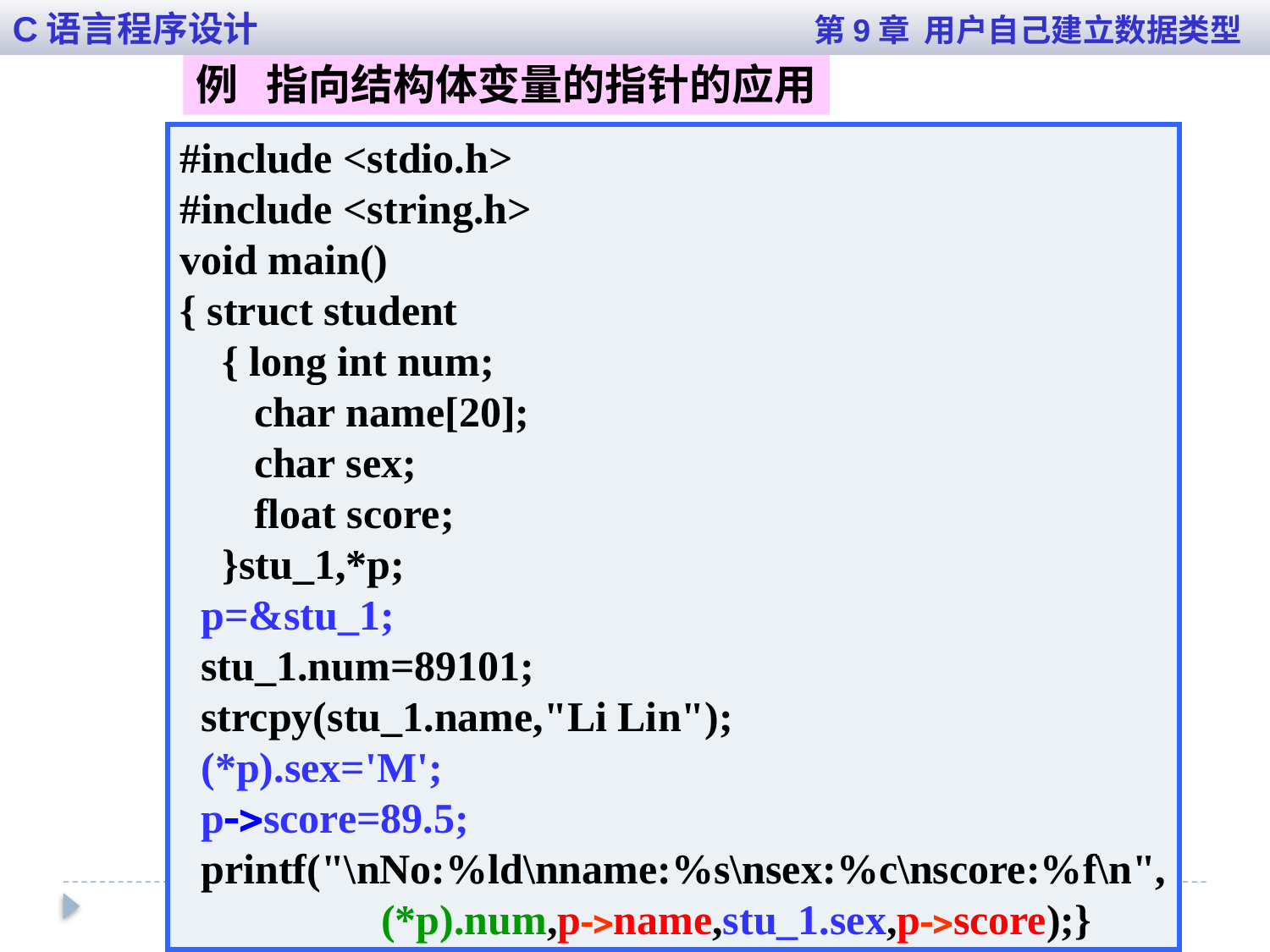

C语言程序设计                                                                     第9章  用户自己建立数据类型
例   指向结构体变量的指针的应用
#include <stdio.h>
#include <string.h>
void main()
{ struct student
    { long int num;
       char name[20];
       char sex;
       float score;
    }stu_1,*p;
  p=&stu_1;
  stu_1.num=89101;
  strcpy(stu_1.name,"Li Lin");
  (*p).sex='M';
  p−>score=89.5;
  printf("\nNo:%ld\nname:%s\nsex:%c\nscore:%f\n",
	       (*p).num,p−>name,stu_1.sex,p−>score);}